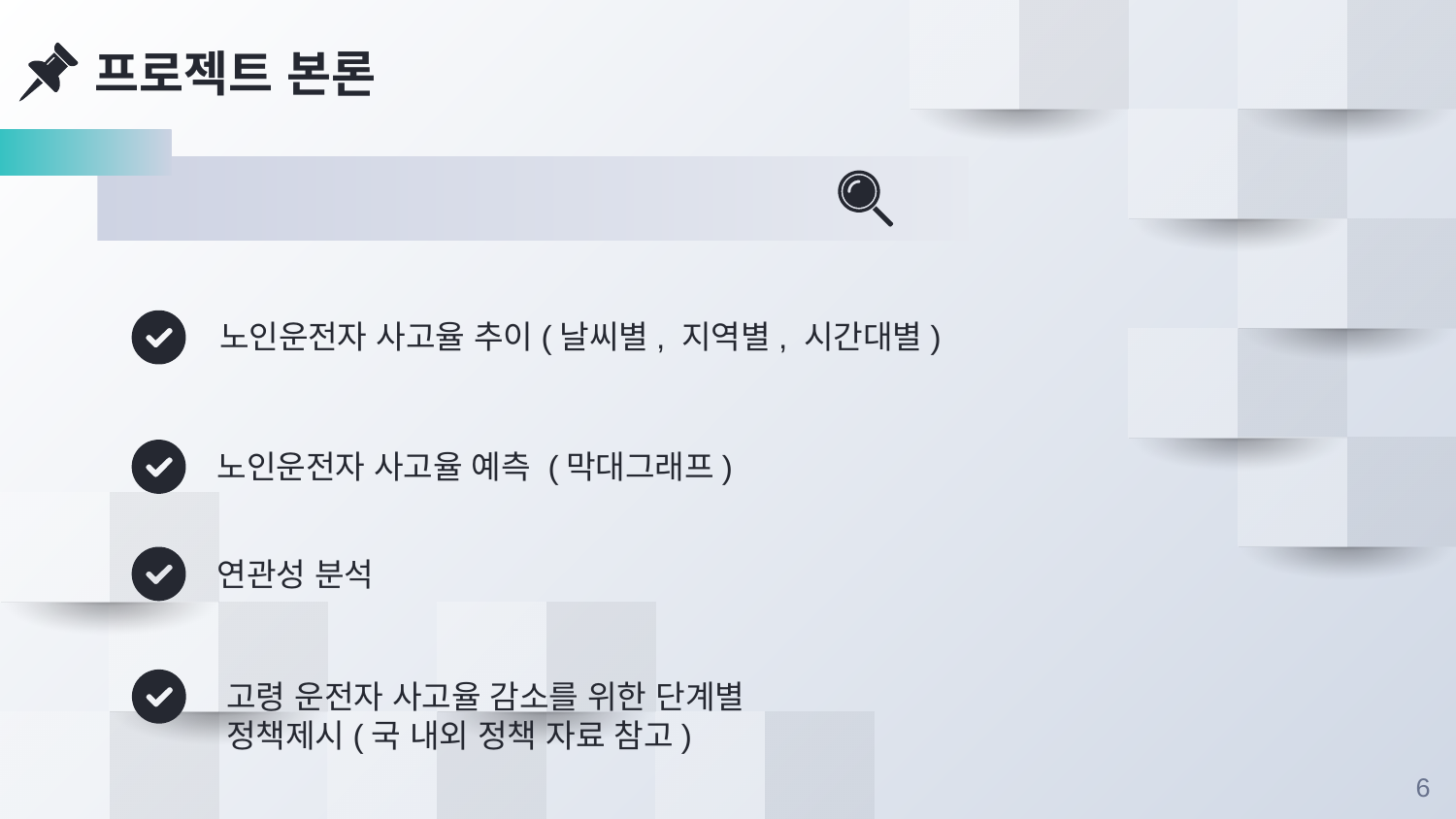

프로젝트 본론

노인운전자 사고율 추이(날씨별, 지역별, 시간대별)

노인운전자 사고율 예측 (막대그래프)

연관성 분석

고령 운전자 사고율 감소를 위한 단계별 정책제시(국 내외 정책 자료 참고)
6